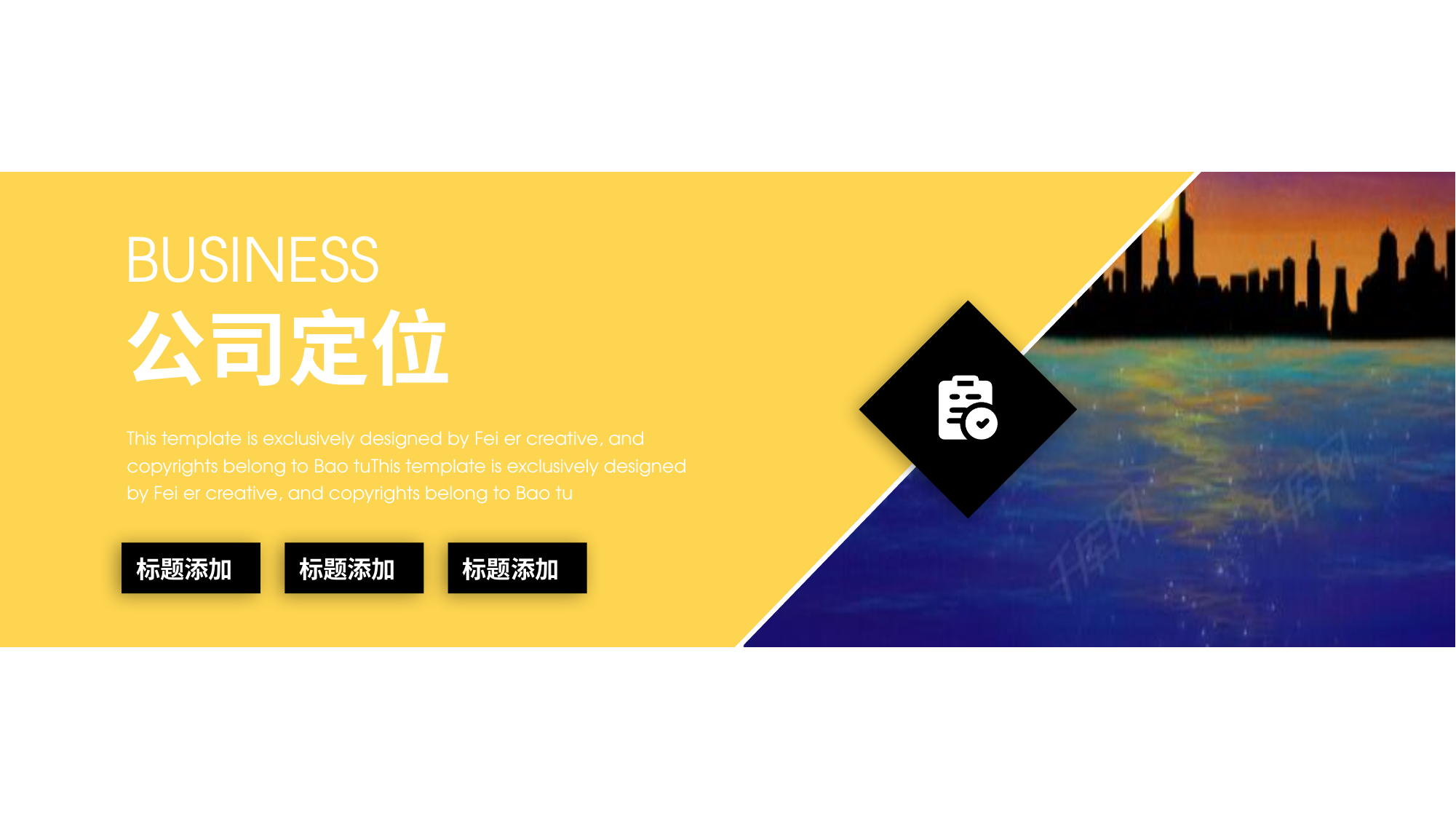

BUSINESS
公司定位

This template is exclusively designed by Fei er creative, and copyrights belong to Bao tuThis template is exclusively designed by Fei er creative, and copyrights belong to Bao tu

标题添加

标题添加

标题添加